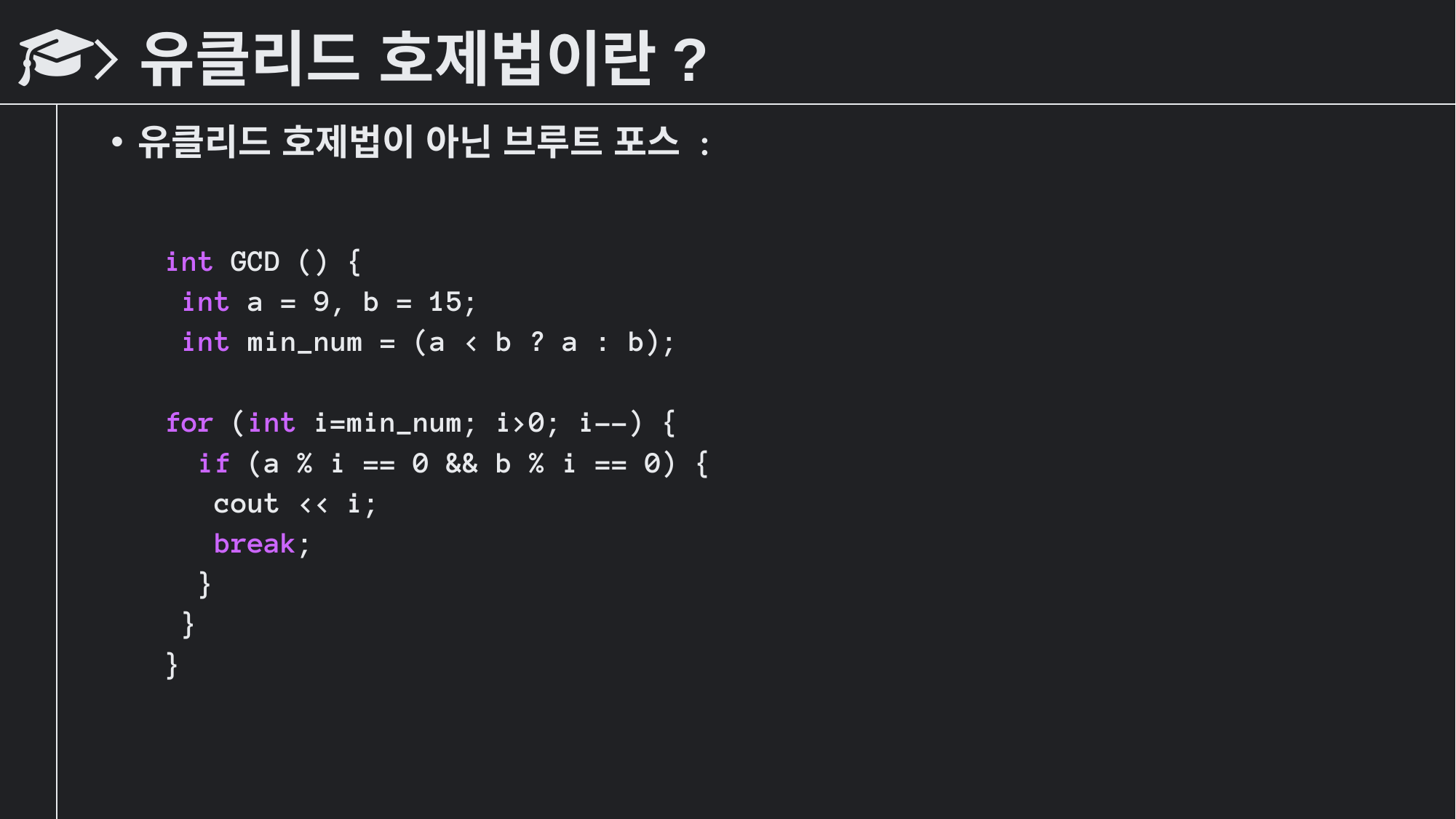

# 유클리드 호제법이란?
유클리드 호제법이 아닌 브루트 포스 :

int GCD () {
 int a = 9, b = 15;
 int min_num = (a < b ? a : b);

for (int i=min_num; i>0; i--) {
  if (a % i == 0 && b % i == 0) {
   cout << i;
   break;
  }
 }
}